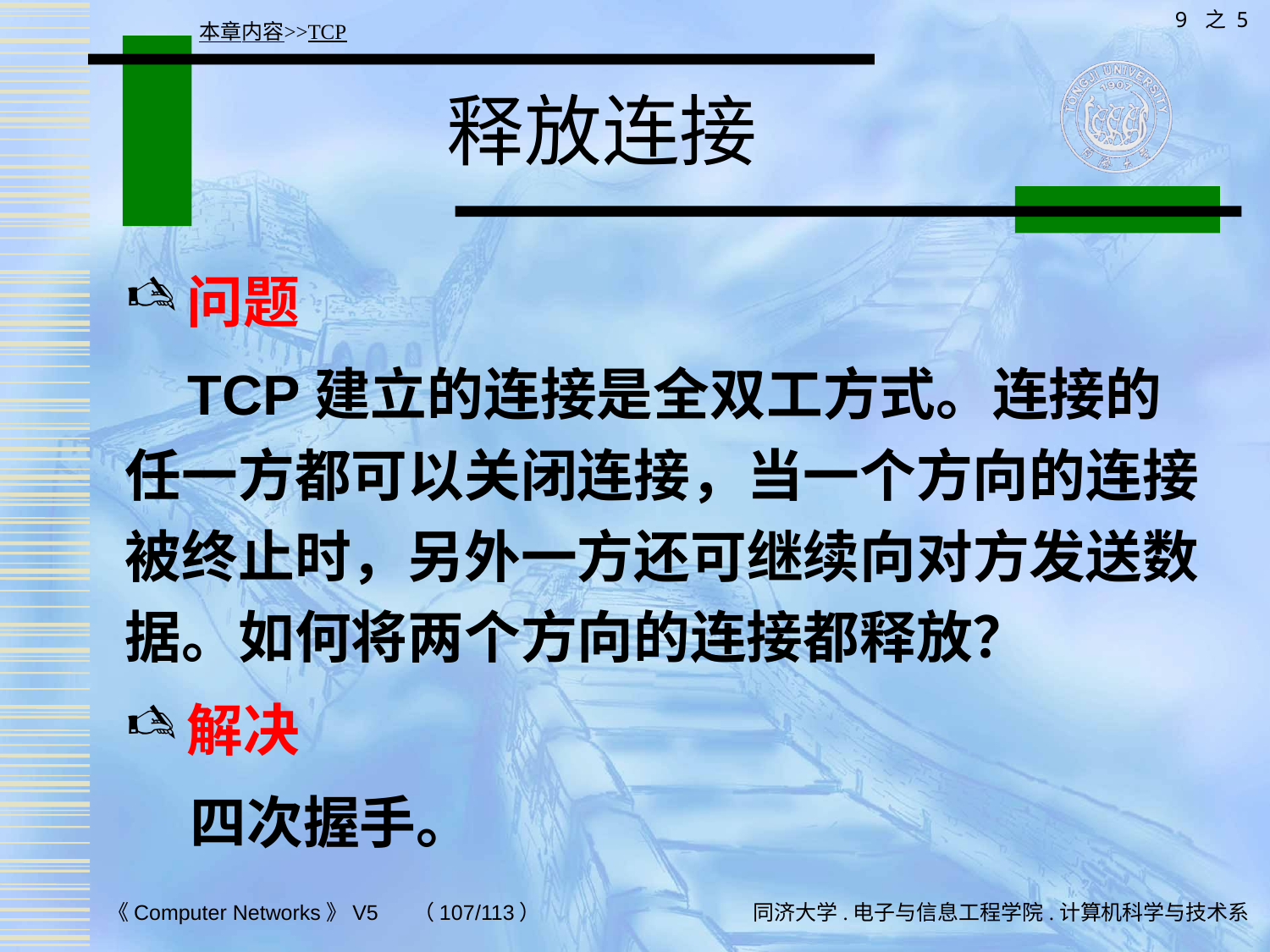

9 之 5
本章内容>>TCP
# 释放连接
问题
    TCP建立的连接是全双工方式。连接的任一方都可以关闭连接，当一个方向的连接被终止时，另外一方还可继续向对方发送数据。如何将两个方向的连接都释放？
解决
    四次握手。